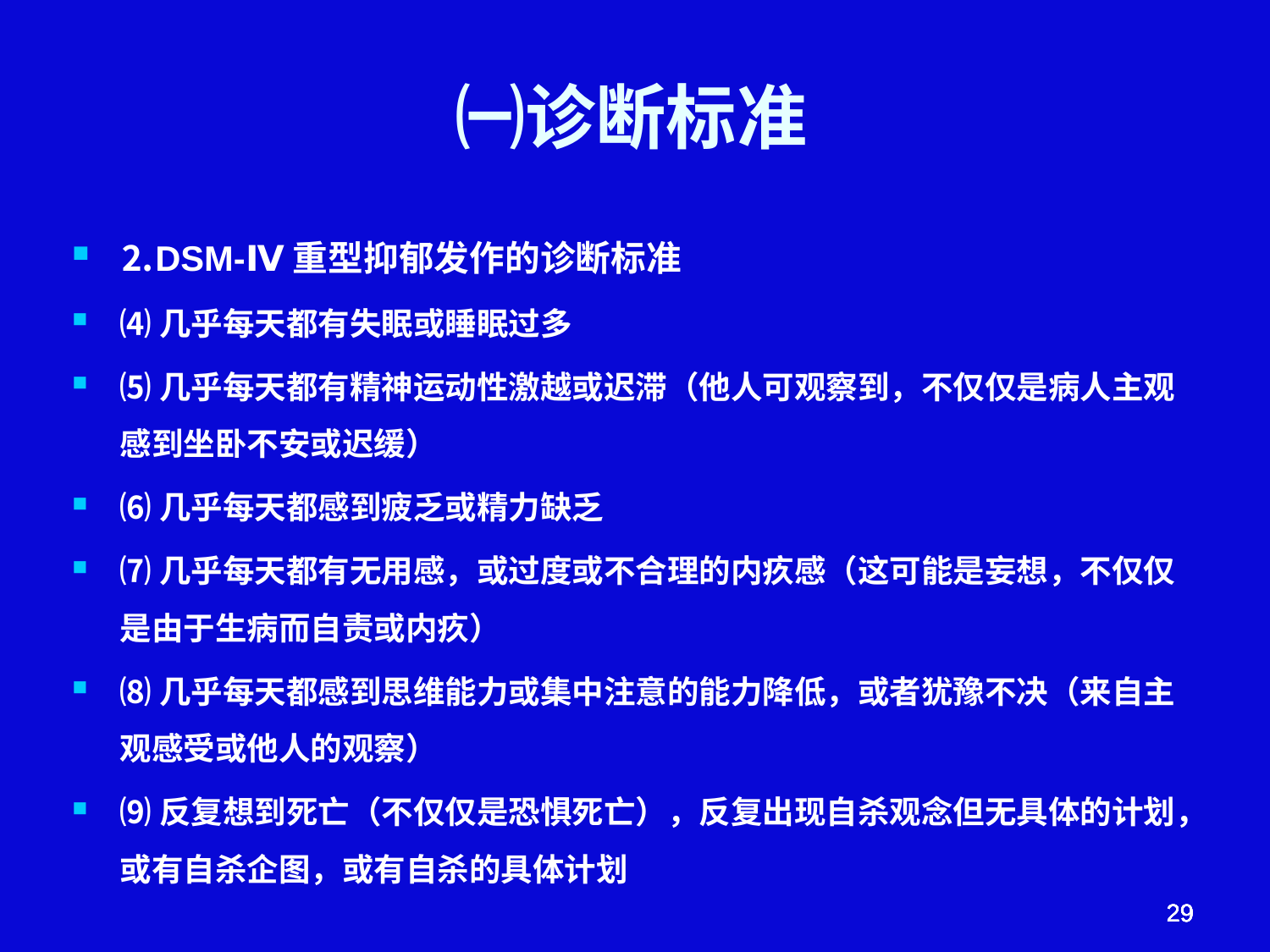

# ㈠诊断标准
⒉DSM-Ⅳ重型抑郁发作的诊断标准
⑷几乎每天都有失眠或睡眠过多
⑸几乎每天都有精神运动性激越或迟滞（他人可观察到，不仅仅是病人主观感到坐卧不安或迟缓）
⑹几乎每天都感到疲乏或精力缺乏
⑺几乎每天都有无用感，或过度或不合理的内疚感（这可能是妄想，不仅仅是由于生病而自责或内疚）
⑻几乎每天都感到思维能力或集中注意的能力降低，或者犹豫不决（来自主观感受或他人的观察）
⑼反复想到死亡（不仅仅是恐惧死亡），反复出现自杀观念但无具体的计划，或有自杀企图，或有自杀的具体计划
29
29
29
29
29
29